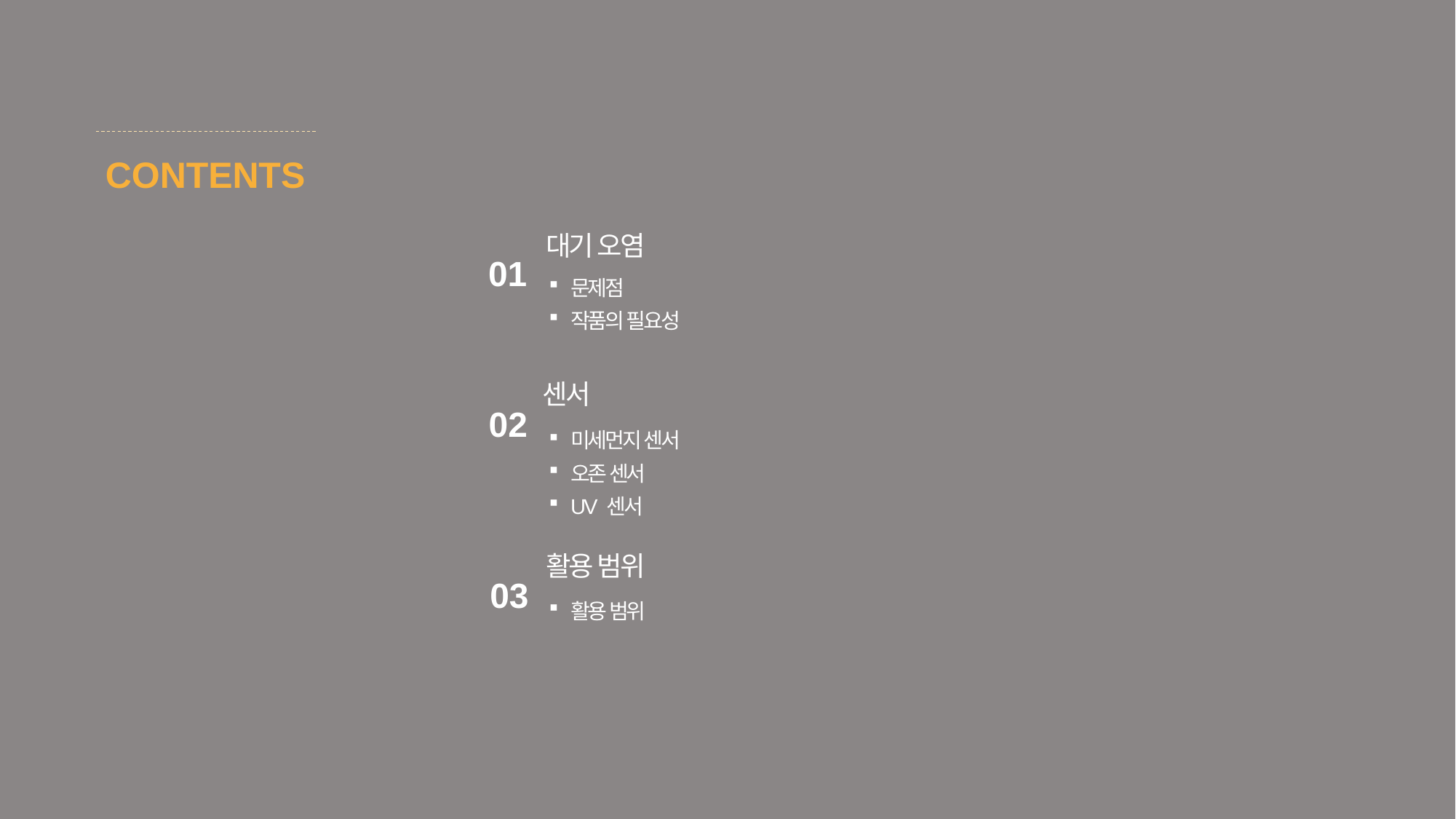

CONTENTS
01
대기 오염
문제점
작품의 필요성
센서
미세먼지 센서
오존 센서
UV 센서
활용 범위
활용 범위

02
03